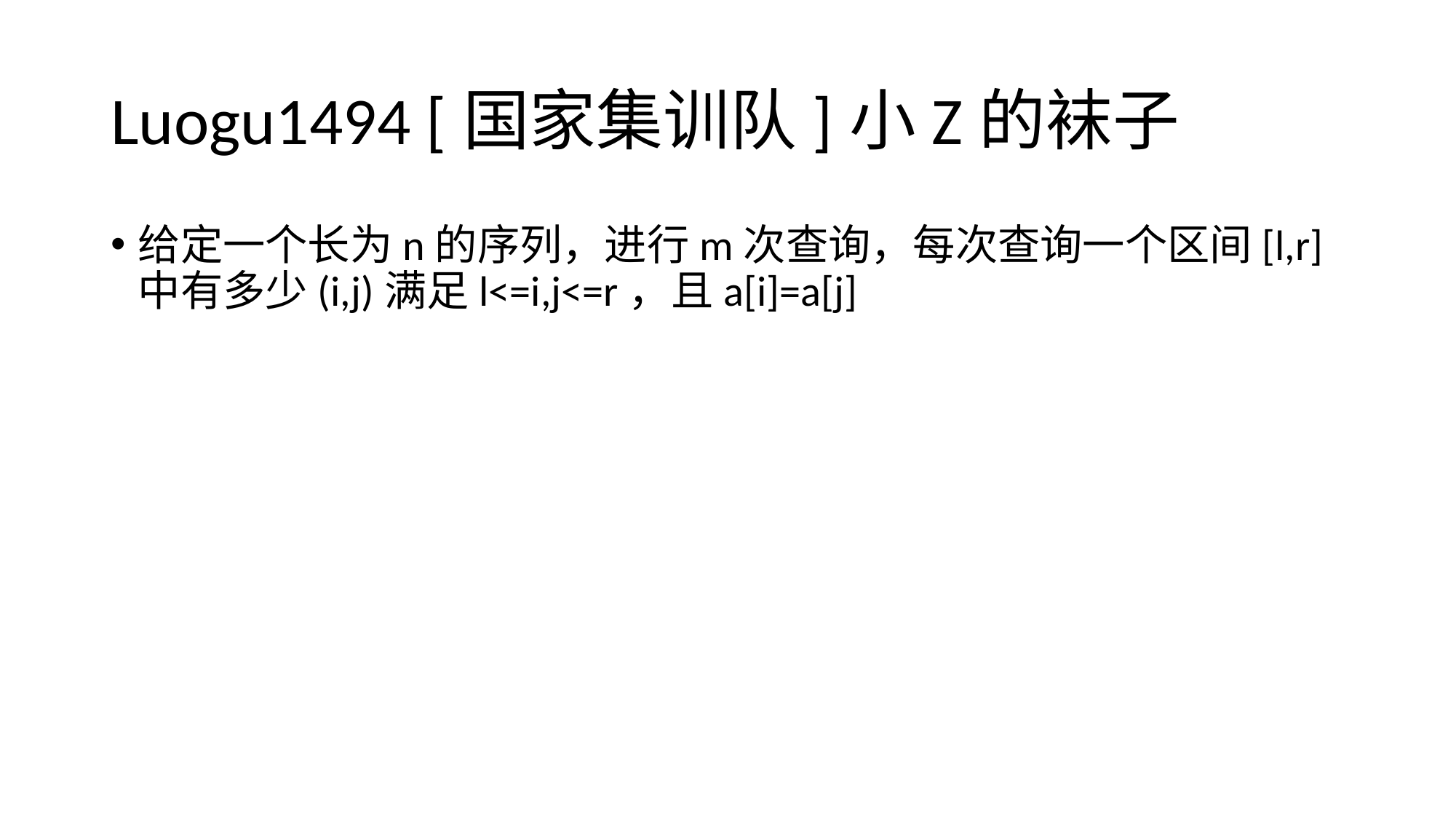

# Luogu1494 [国家集训队]小Z的袜子
给定一个长为n的序列，进行m次查询，每次查询一个区间[l,r]中有多少(i,j)满足l<=i,j<=r，且a[i]=a[j]